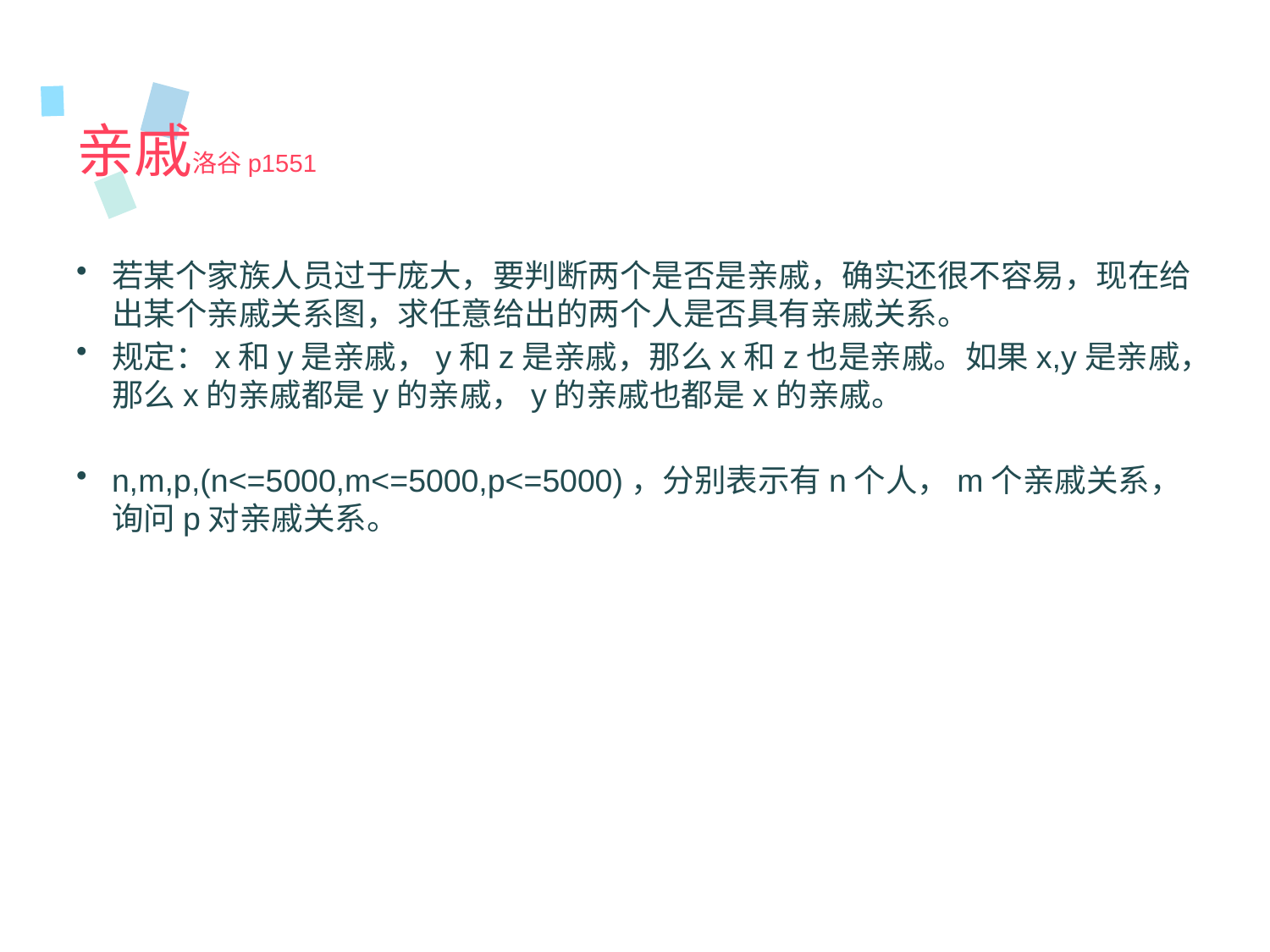

# 亲戚洛谷p1551
若某个家族人员过于庞大，要判断两个是否是亲戚，确实还很不容易，现在给出某个亲戚关系图，求任意给出的两个人是否具有亲戚关系。
规定：x和y是亲戚，y和z是亲戚，那么x和z也是亲戚。如果x,y是亲戚，那么x的亲戚都是y的亲戚，y的亲戚也都是x的亲戚。

n,m,p,(n<=5000,m<=5000,p<=5000)，分别表示有n个人，m个亲戚关系，询问p对亲戚关系。